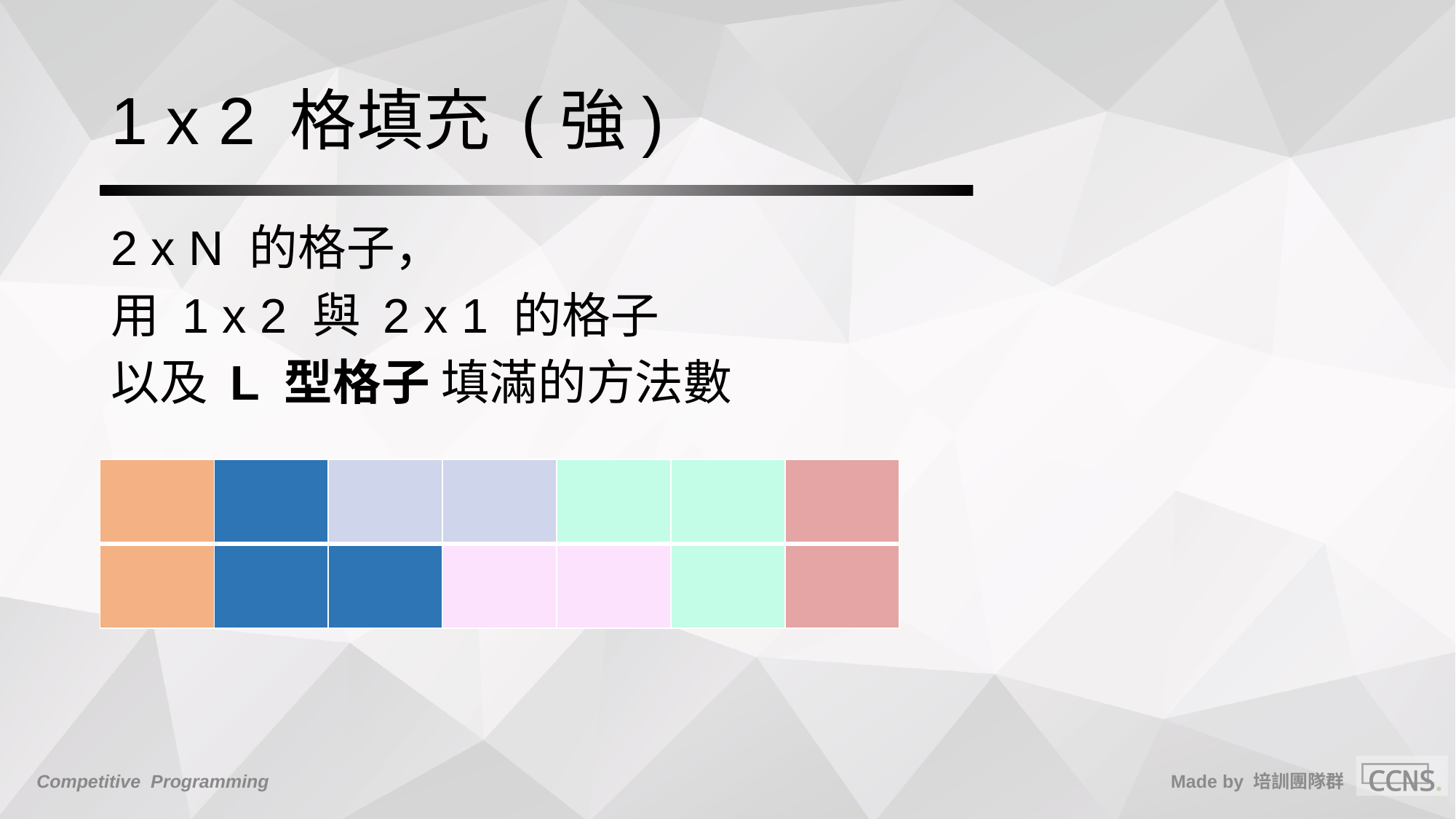

# 1 x 2 格填充 (強)
2 x N 的格子，
用 1 x 2 與 2 x 1 的格子
以及 L 型格子 填滿的方法數

|  |  |  |  |  |  |  |
| --- | --- | --- | --- | --- | --- | --- |
|  |  |  |  |  |  |  |